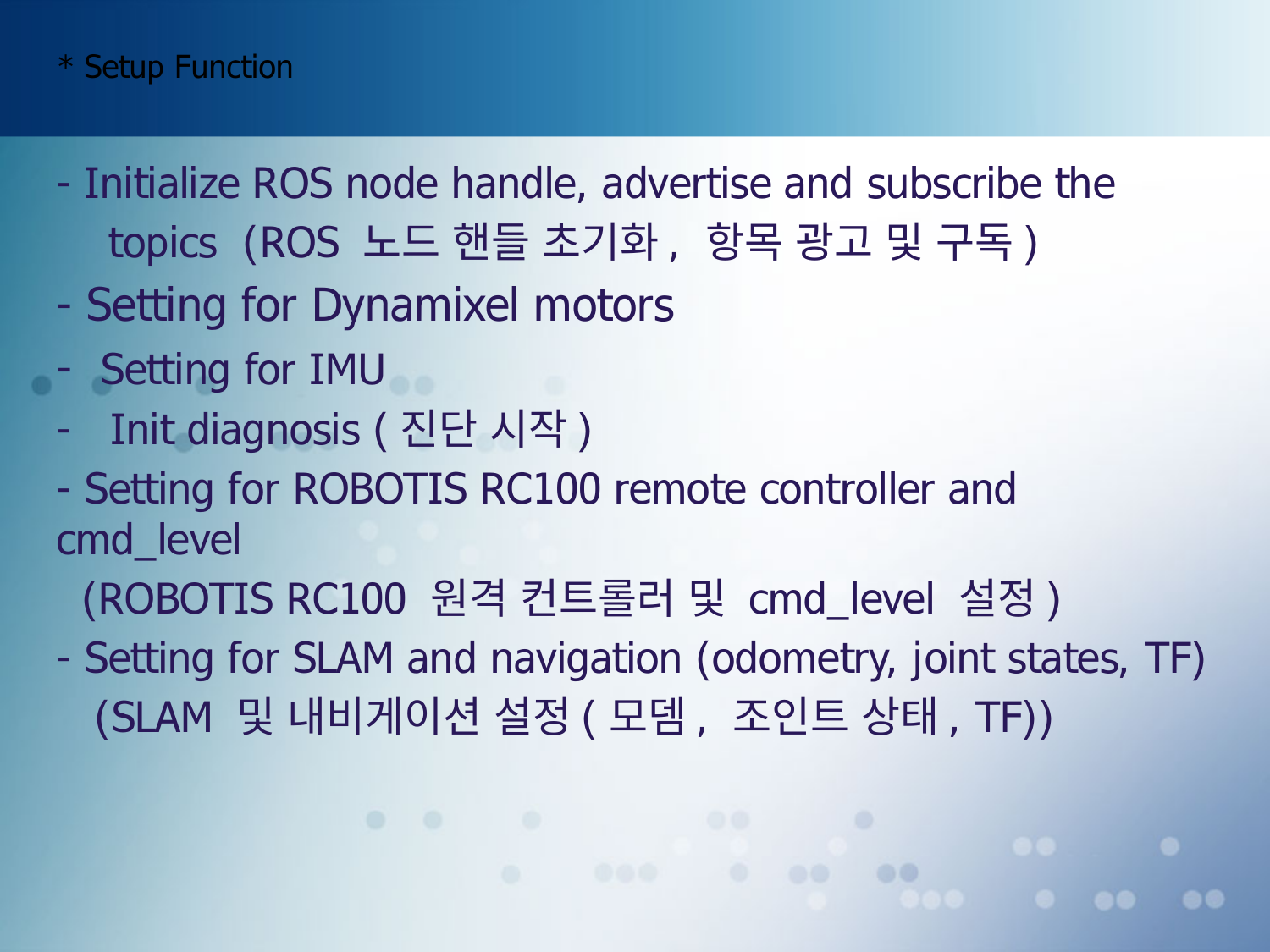

# * Setup Function
- Initialize ROS node handle, advertise and subscribe the
    topics  (ROS 노드 핸들 초기화, 항목 광고 및 구독)
- Setting for Dynamixel motors
-  Setting for IMU
-   Init diagnosis (진단 시작)
- Setting for ROBOTIS RC100 remote controller and cmd_level
  (ROBOTIS RC100 원격 컨트롤러 및 cmd_level 설정)
- Setting for SLAM and navigation (odometry, joint states, TF)
   (SLAM 및 내비게이션 설정(모뎀, 조인트 상태, TF))